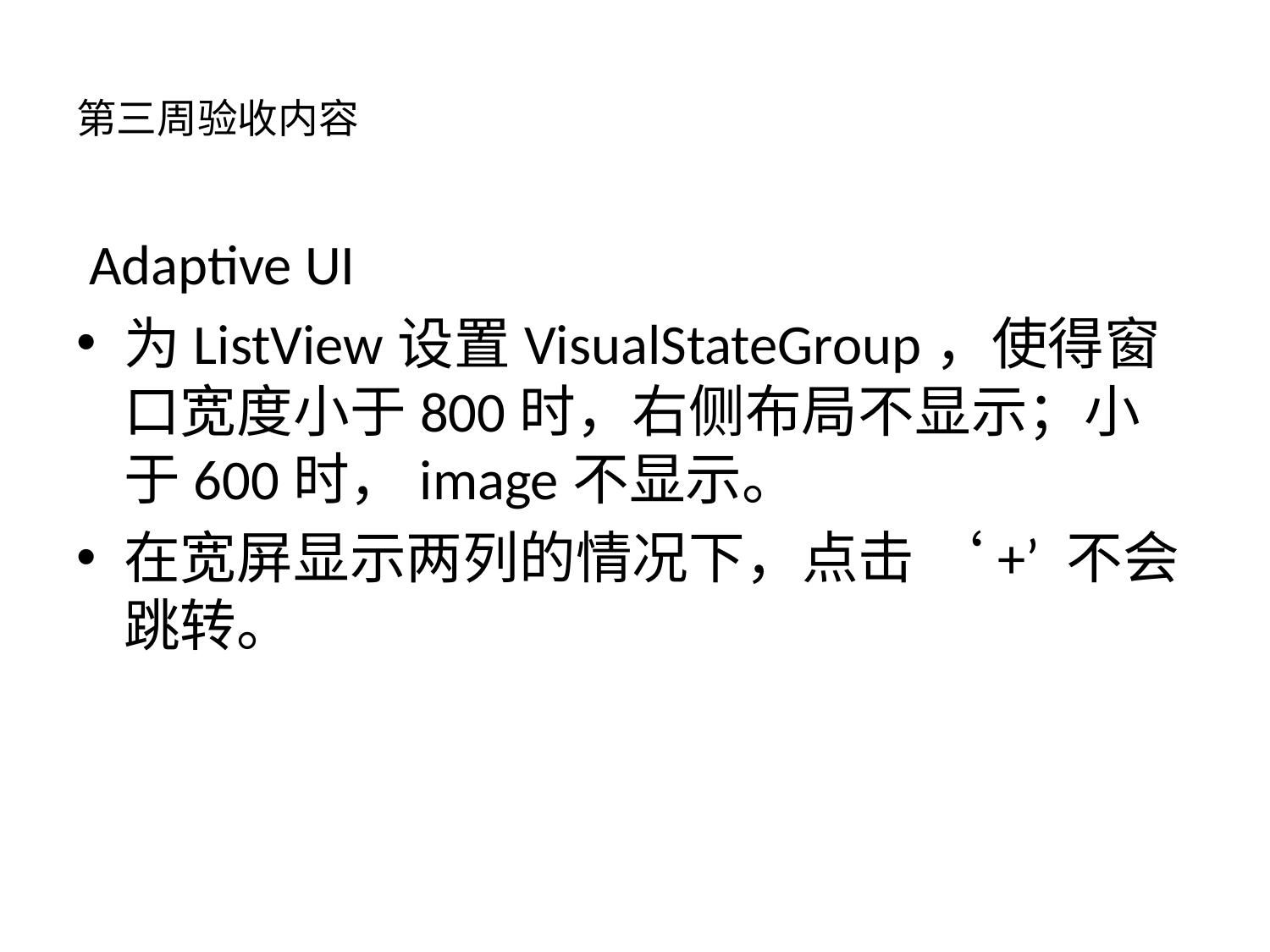

# 第三周验收内容
 Adaptive UI
为ListView设置VisualStateGroup，使得窗口宽度小于800时，右侧布局不显示；小于600时，image不显示。
在宽屏显示两列的情况下，点击 ‘+’ 不会跳转。